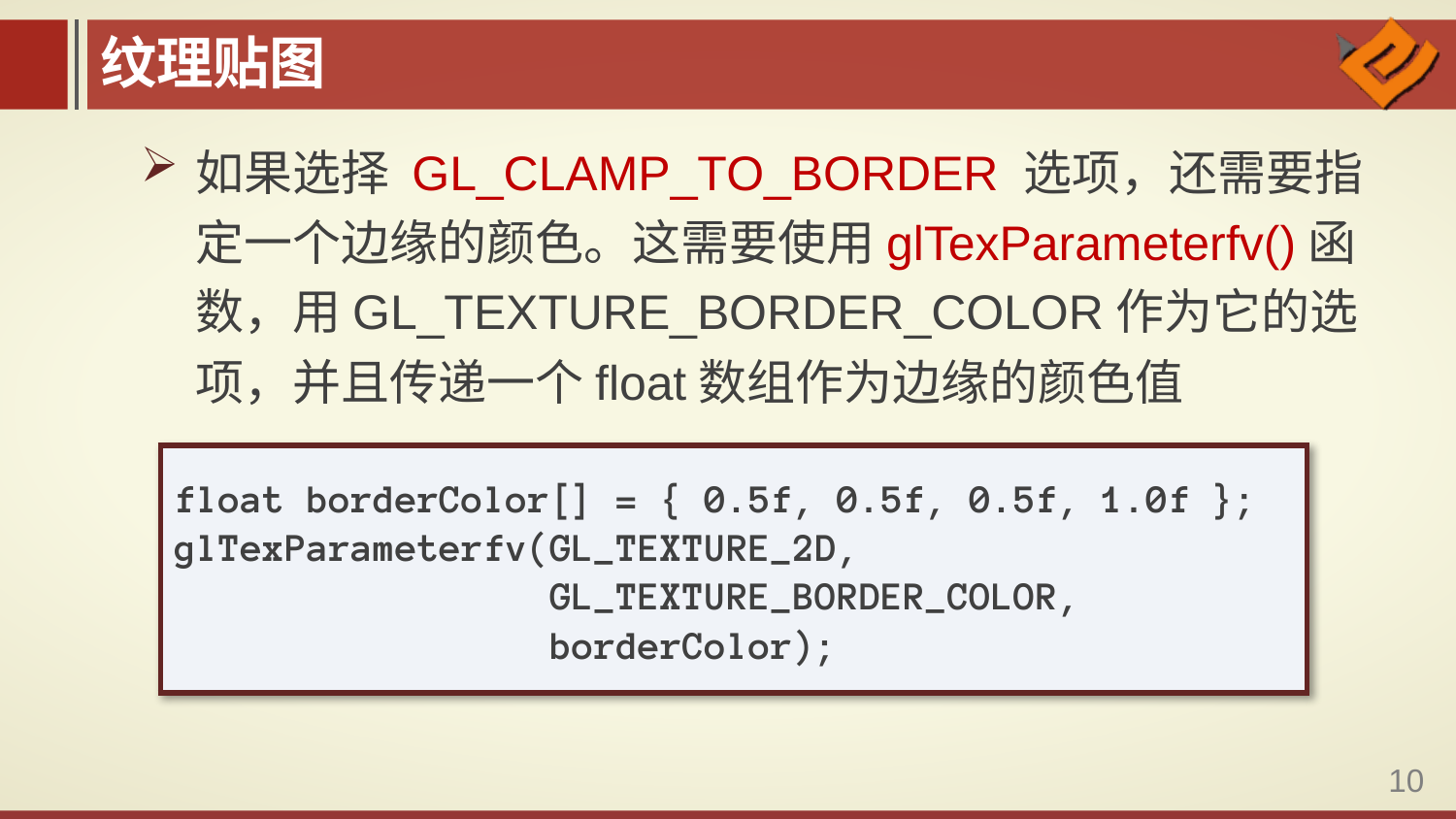

纹理贴图
如果选择 GL_CLAMP_TO_BORDER 选项，还需要指定一个边缘的颜色。这需要使用glTexParameterfv()函数，用GL_TEXTURE_BORDER_COLOR作为它的选项，并且传递一个float数组作为边缘的颜色值
| float borderColor[] = { 0.5f, 0.5f, 0.5f, 1.0f }; glTexParameterfv(GL\_TEXTURE\_2D, GL\_TEXTURE\_BORDER\_COLOR, borderColor); |
| --- |